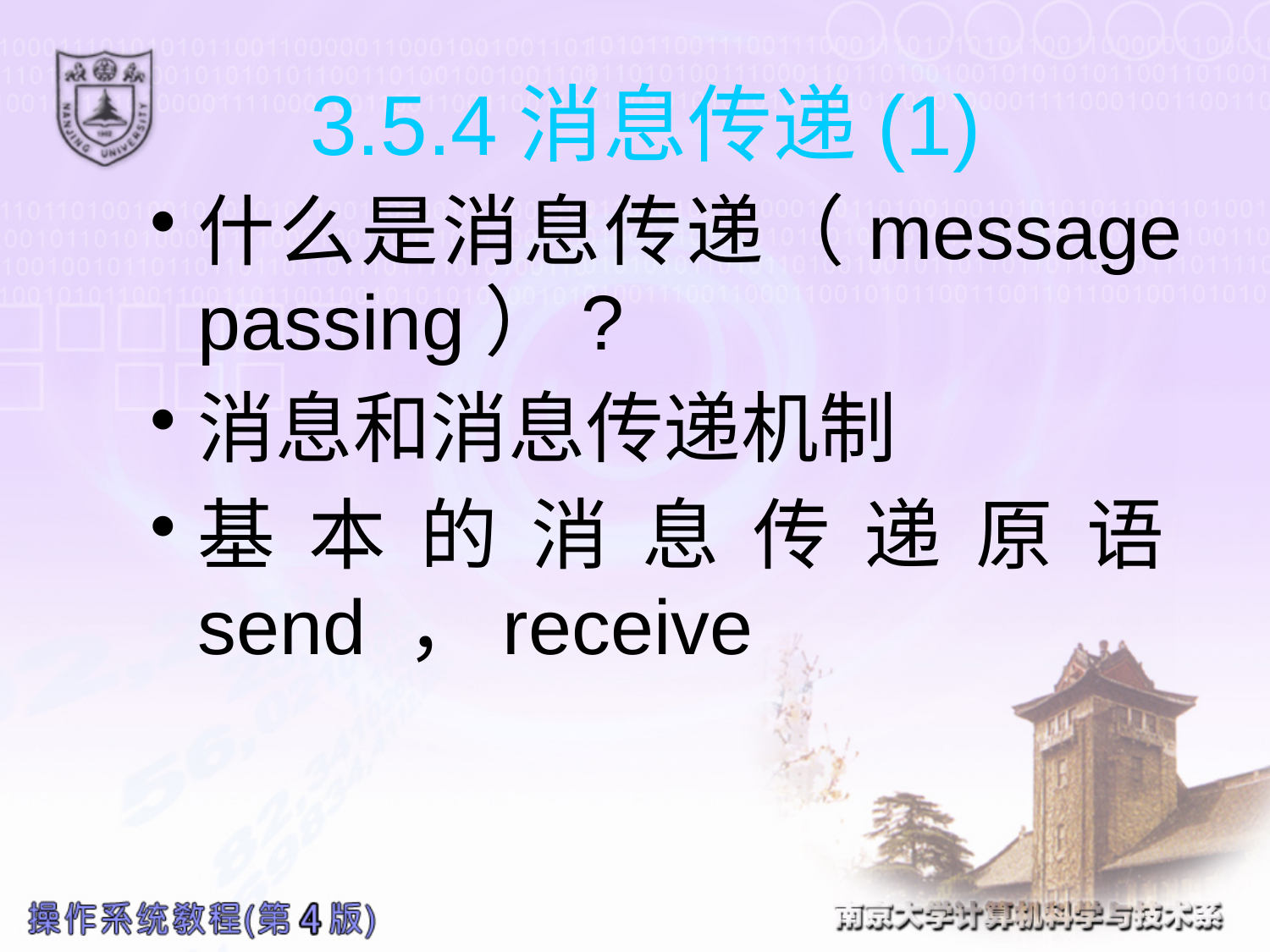

# 3.5.4消息传递(1)
什么是消息传递（message passing）?
消息和消息传递机制
基本的消息传递原语send ，receive